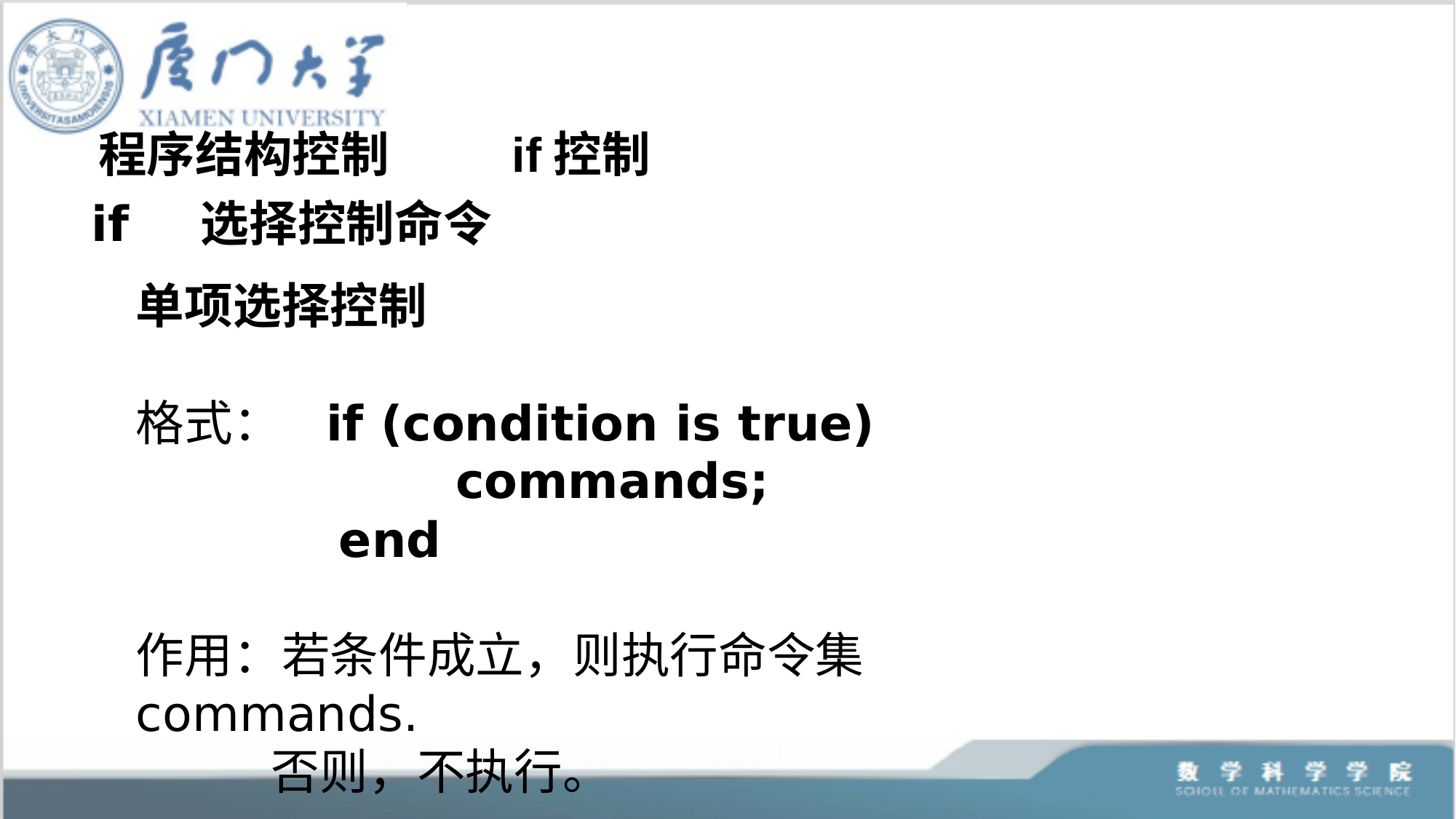

程序结构控制		if控制
if	选择控制命令
单项选择控制

格式：   if (condition is true)
           	      commands;
            end
作用：若条件成立，则执行命令集 commands.
        否则，不执行。